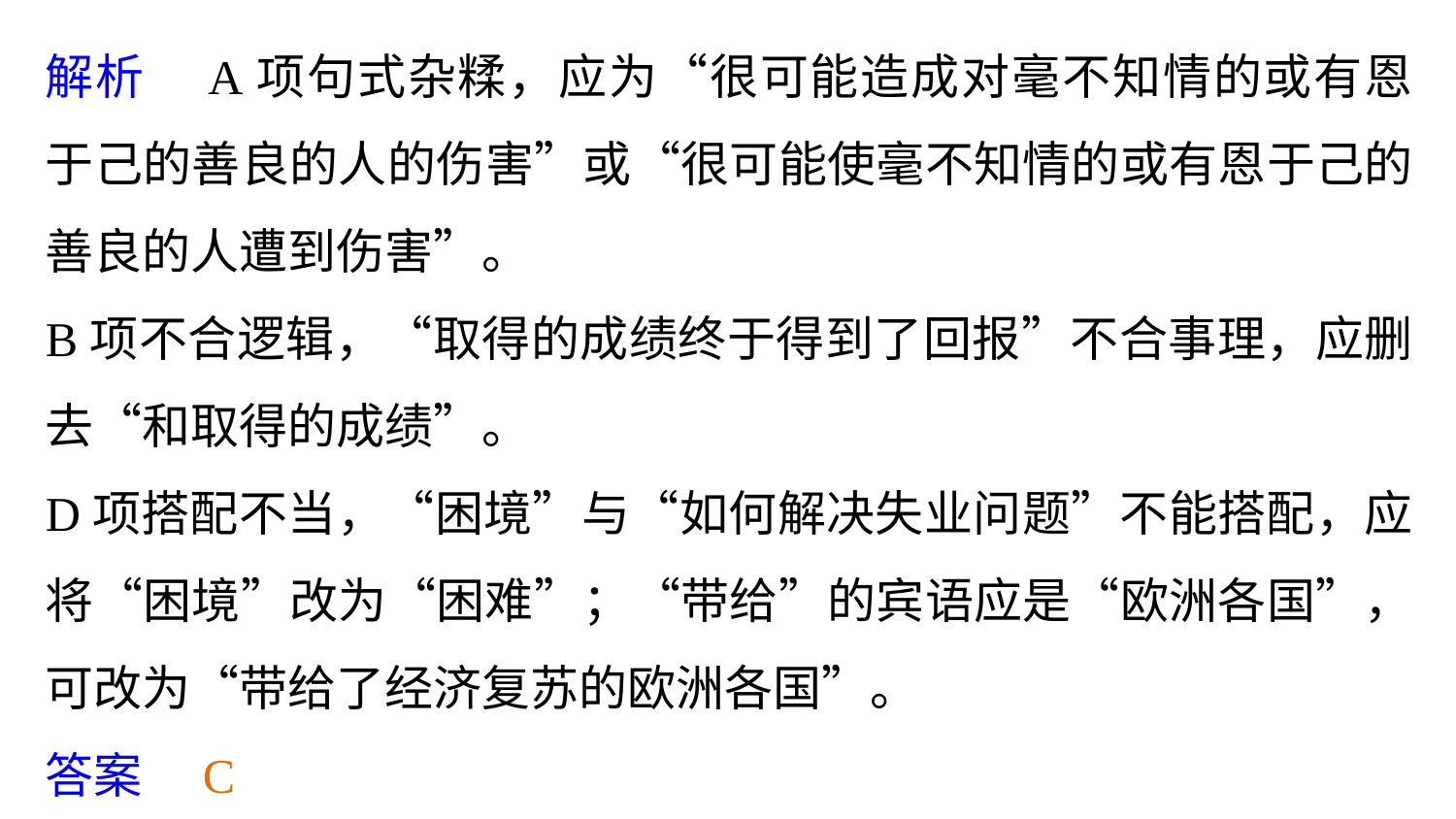

解析　A项句式杂糅，应为“很可能造成对毫不知情的或有恩于己的善良的人的伤害”或“很可能使毫不知情的或有恩于己的善良的人遭到伤害”。
B项不合逻辑，“取得的成绩终于得到了回报”不合事理，应删去“和取得的成绩”。
D项搭配不当，“困境”与“如何解决失业问题”不能搭配，应将“困境”改为“困难”；“带给”的宾语应是“欧洲各国”，可改为“带给了经济复苏的欧洲各国”。
答案　C